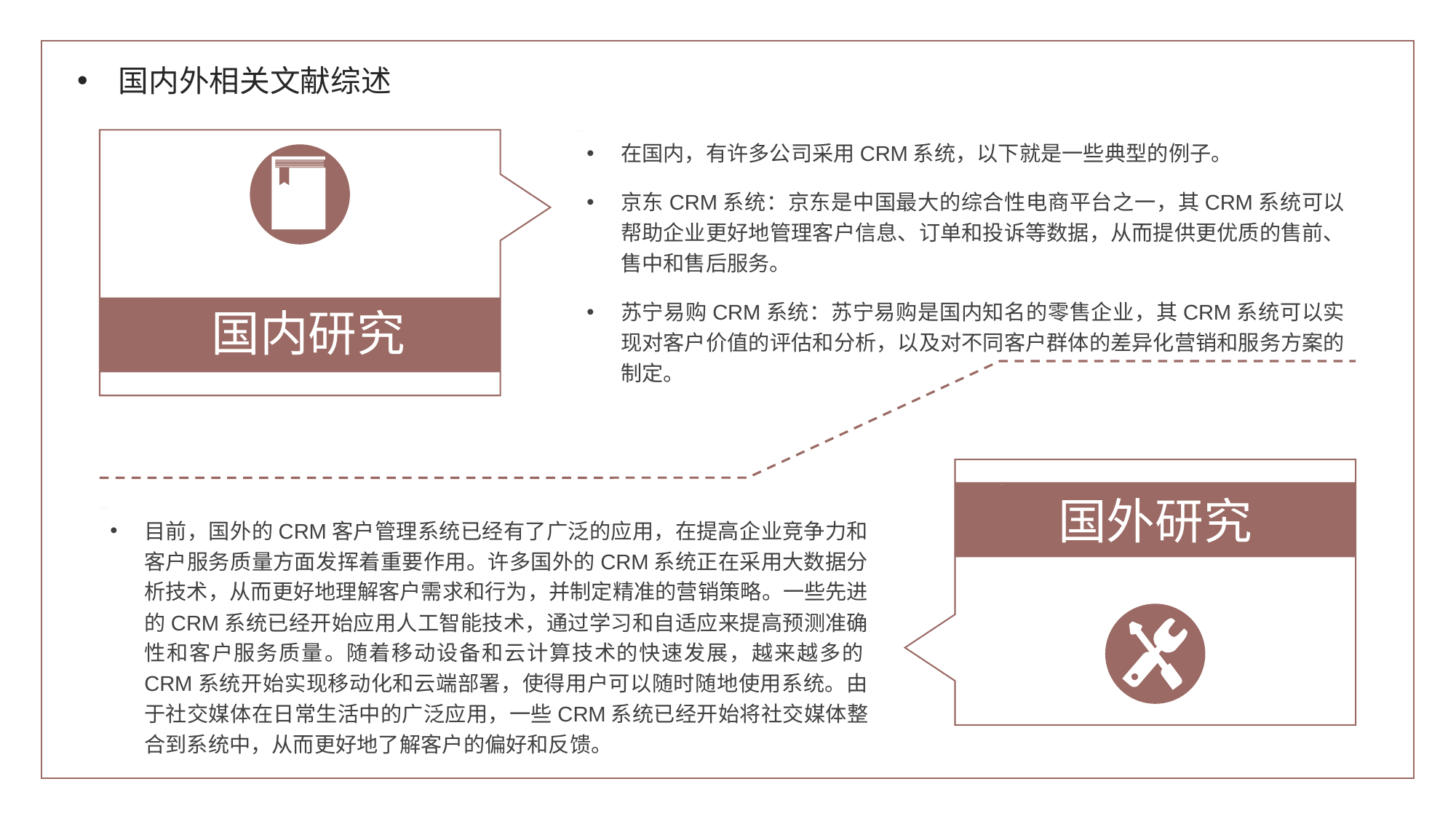

国内外相关文献综述

在国内，有许多公司采用CRM系统，以下就是一些典型的例子。
京东CRM系统：京东是中国最大的综合性电商平台之一，其CRM系统可以帮助企业更好地管理客户信息、订单和投诉等数据，从而提供更优质的售前、售中和售后服务。
苏宁易购CRM系统：苏宁易购是国内知名的零售企业，其CRM系统可以实现对客户价值的评估和分析，以及对不同客户群体的差异化营销和服务方案的制定。

国内研究

国外研究
目前，国外的CRM客户管理系统已经有了广泛的应用，在提高企业竞争力和客户服务质量方面发挥着重要作用。许多国外的CRM系统正在采用大数据分析技术，从而更好地理解客户需求和行为，并制定精准的营销策略。一些先进的CRM系统已经开始应用人工智能技术，通过学习和自适应来提高预测准确性和客户服务质量。随着移动设备和云计算技术的快速发展，越来越多的CRM系统开始实现移动化和云端部署，使得用户可以随时随地使用系统。由于社交媒体在日常生活中的广泛应用，一些CRM系统已经开始将社交媒体整合到系统中，从而更好地了解客户的偏好和反馈。